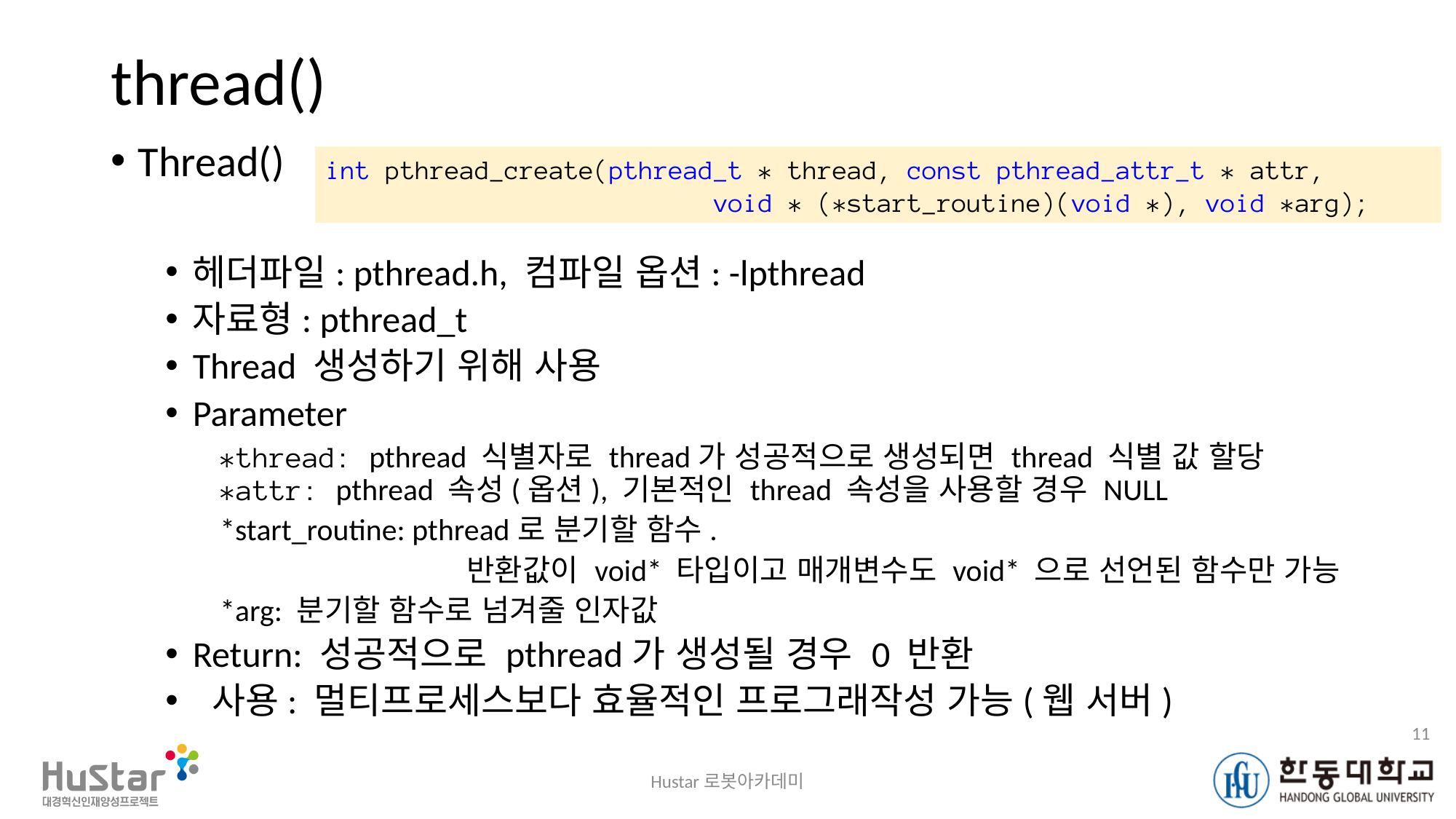

# thread()
Thread()

헤더파일: pthread.h, 컴파일 옵션: -lpthread
자료형: pthread_t
Thread 생성하기 위해 사용
Parameter
*thread: pthread 식별자로 thread가 성공적으로 생성되면 thread 식별 값 할당
*attr: pthread 속성(옵션), 기본적인 thread 속성을 사용할 경우 NULL
*start_routine: pthread로 분기할 함수.
                            반환값이 void* 타입이고 매개변수도 void* 으로 선언된 함수만 가능
*arg: 분기할 함수로 넘겨줄 인자값
Return: 성공적으로 pthread가 생성될 경우 0 반환
 사용: 멀티프로세스보다 효율적인 프로그래작성 가능(웹 서버)
int pthread_create(pthread_t * thread, const pthread_attr_t * attr,
                          void * (*start_routine)(void *), void *arg);
11
Hustar로봇아카데미